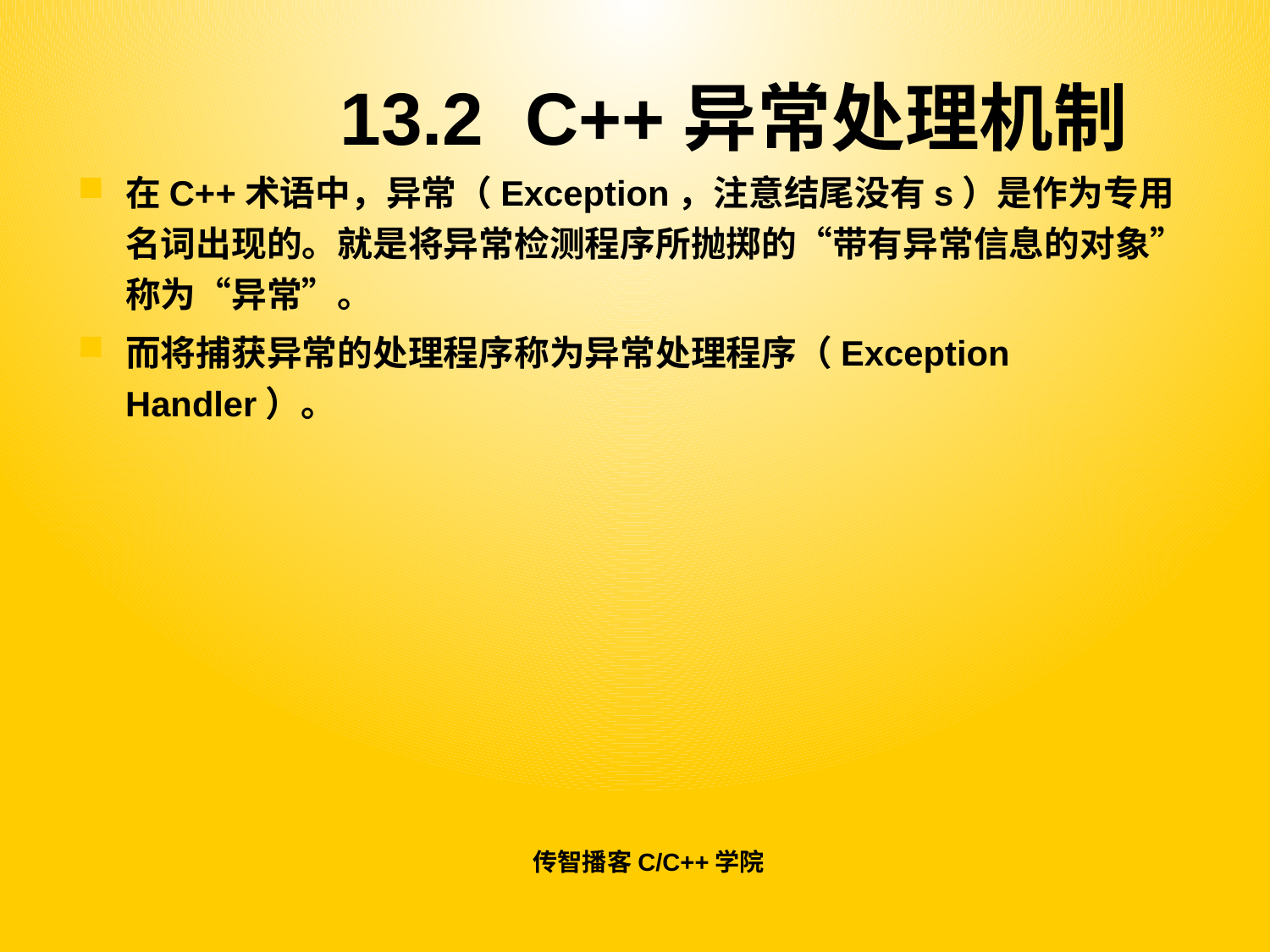

# 13.2  C++异常处理机制
在C++术语中，异常（Exception，注意结尾没有s）是作为专用名词出现的。就是将异常检测程序所抛掷的“带有异常信息的对象”称为“异常”。
而将捕获异常的处理程序称为异常处理程序（Exception Handler）。
传智播客C/C++学院